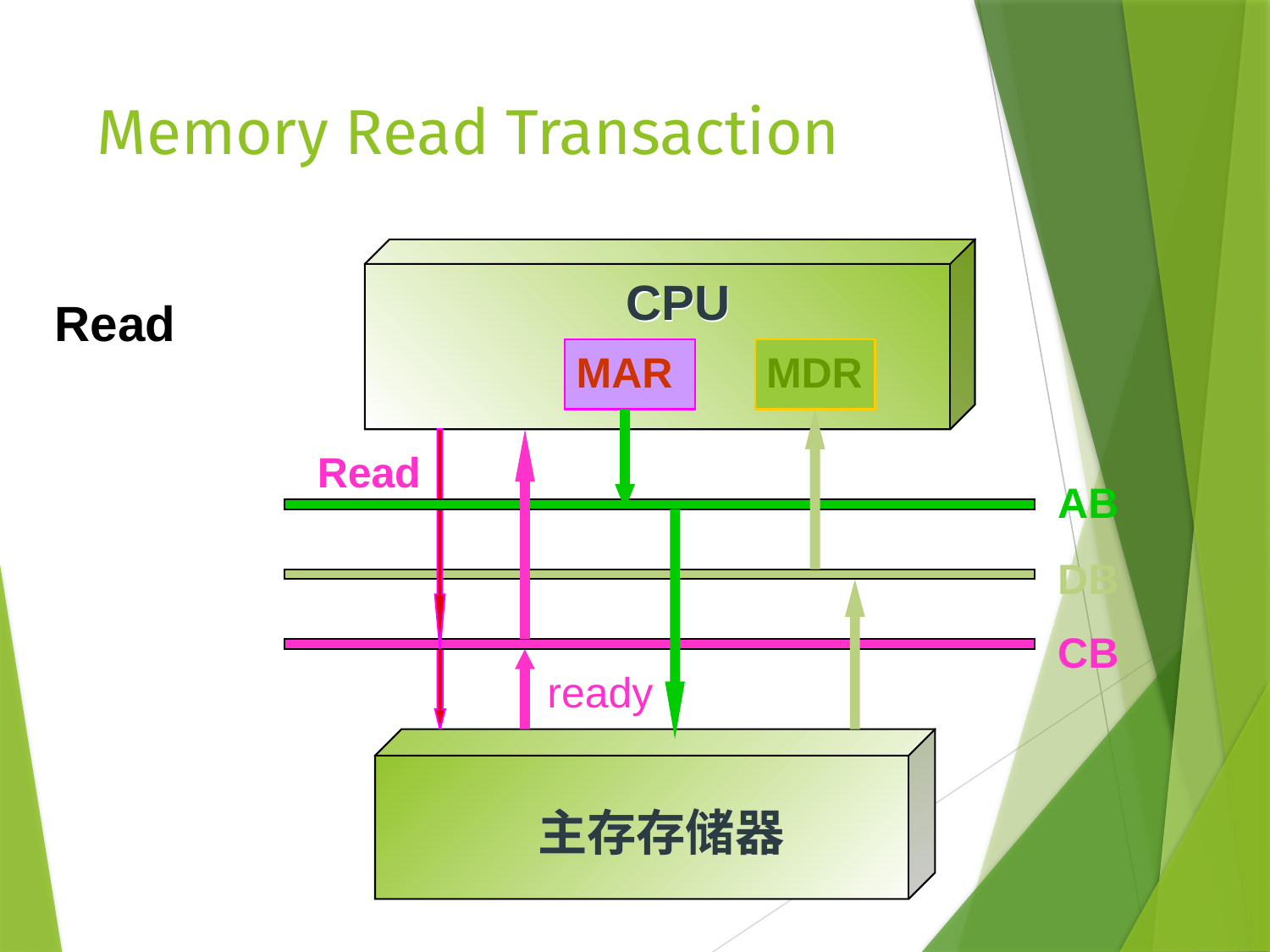

# Memory Read Transaction

CPU
CPU
Read
MAR

MDR

Read
AB

DB

CB

ready

主存存储器
主存存储器
主存存储器